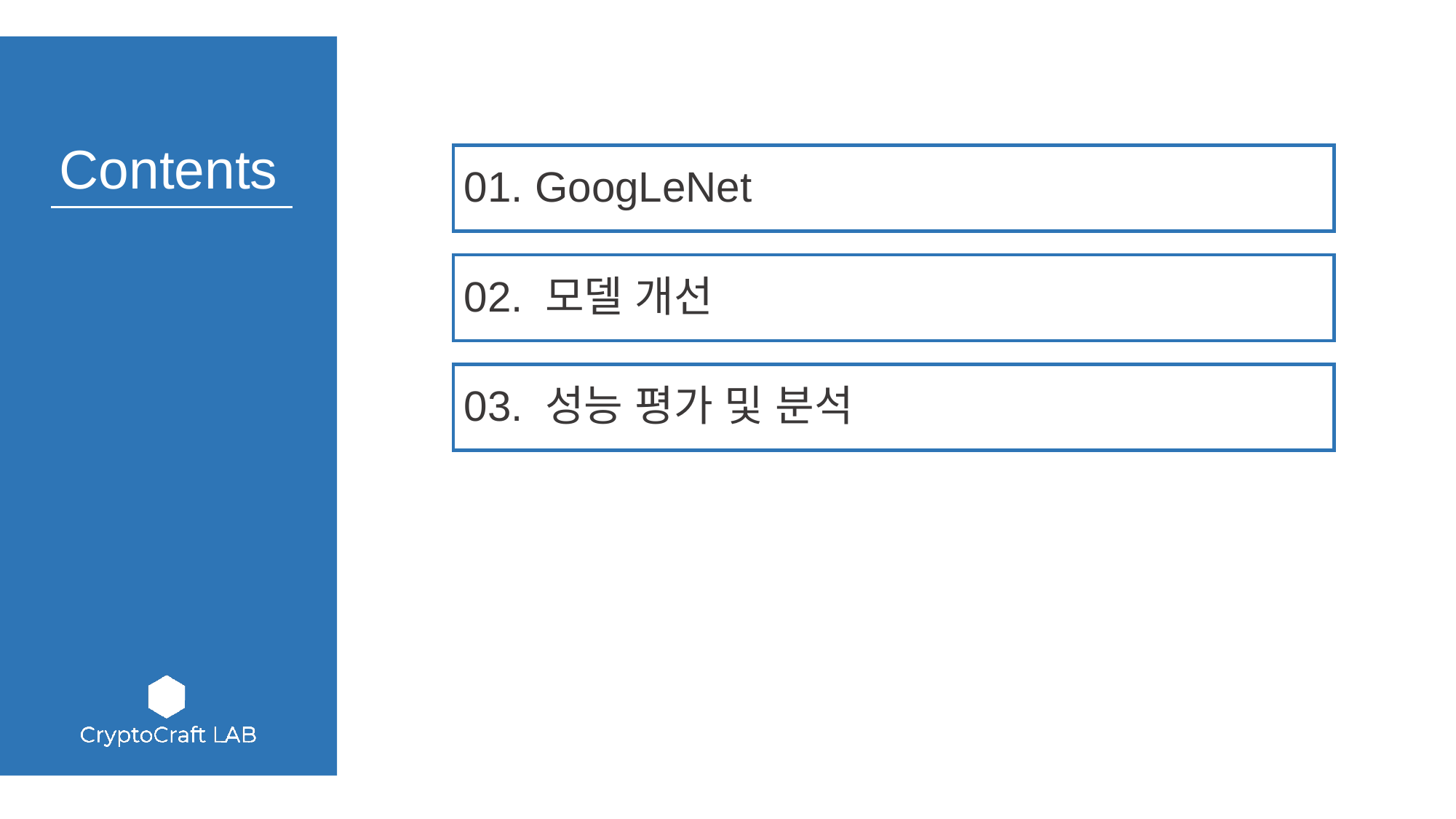

01. GoogLeNet
02. 모델 개선
03. 성능 평가 및 분석

04. 모델별 암호 분석 (CNN, MLP)
05. 결론